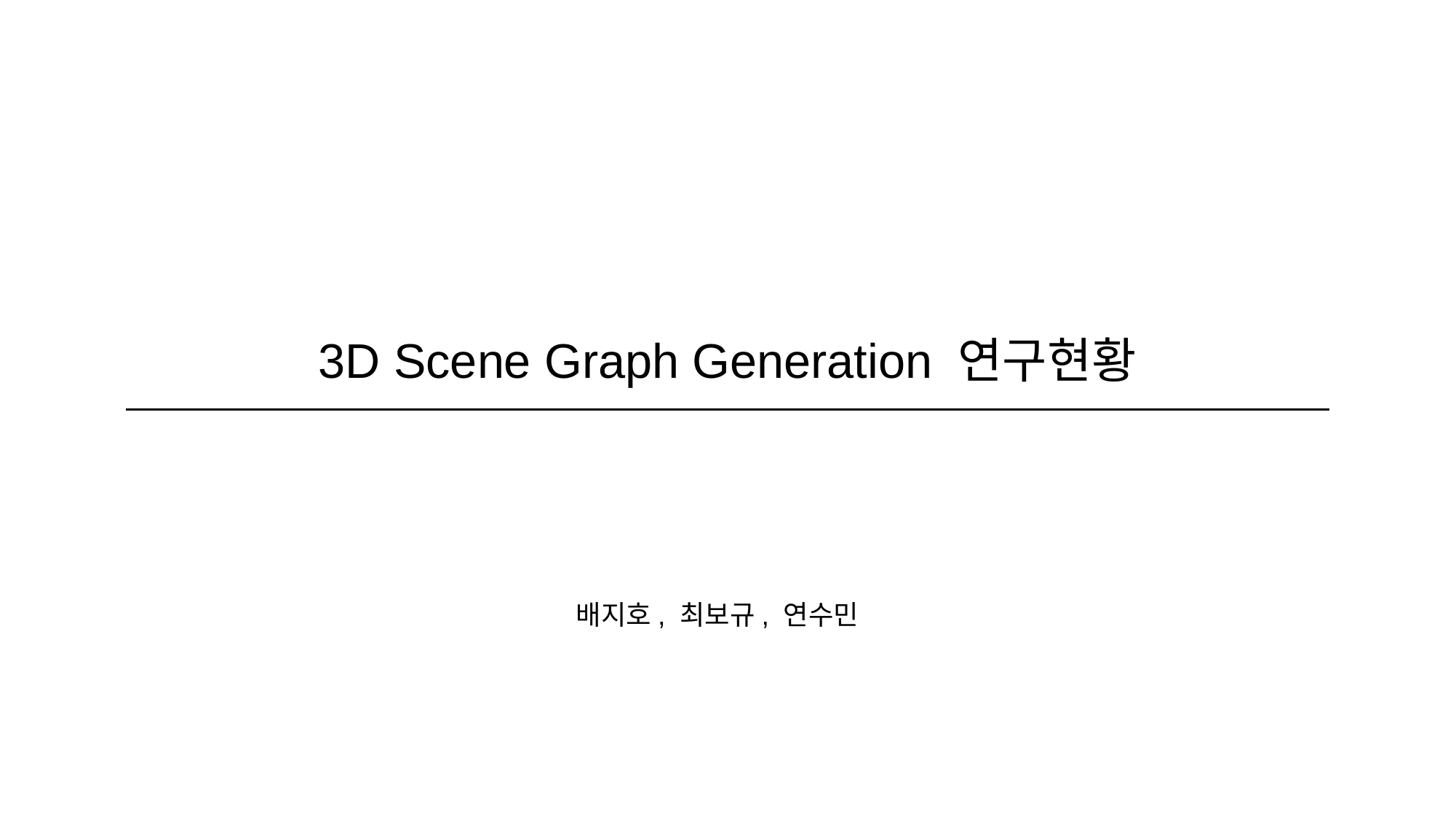

# 3D Scene Graph Generation 연구현황
배지호, 최보규, 연수민